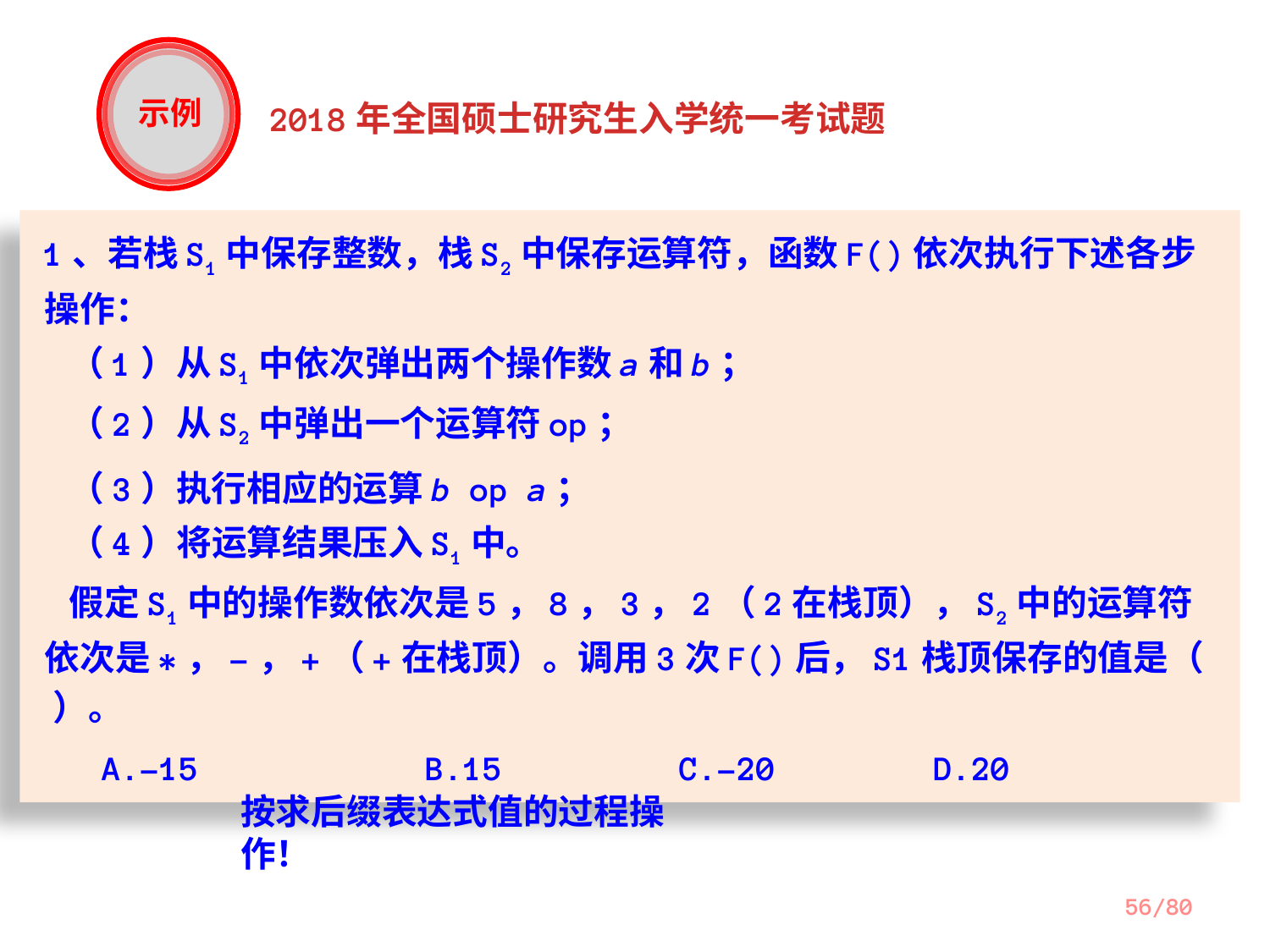

示例
2018年全国硕士研究生入学统一考试题
1、若栈S1中保存整数，栈S2中保存运算符，函数F()依次执行下述各步操作：
  （1）从S1中依次弹出两个操作数a和b；
  （2）从S2中弹出一个运算符op；
  （3）执行相应的运算b op a；
  （4）将运算结果压入S1中。
  假定S1中的操作数依次是5，8，3，2（2在栈顶），S2中的运算符依次是*，-，+（+在栈顶）。调用3次F()后，S1栈顶保存的值是（  ）。
   A.-15		B.15		C.-20		D.20
按求后缀表达式值的过程操作！
56/80